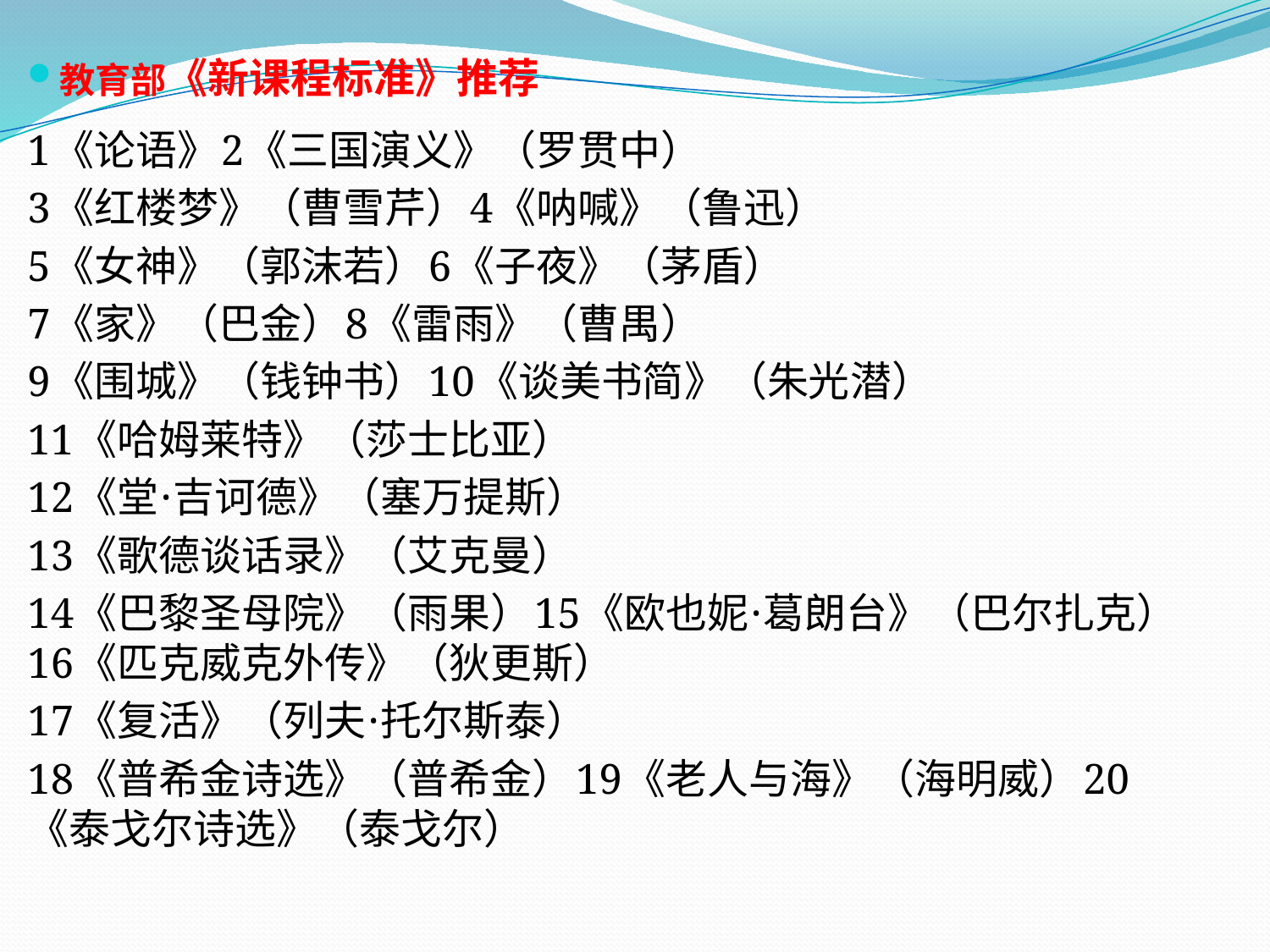

教育部《新课程标准》推荐

1《论语》2《三国演义》（罗贯中）
3《红楼梦》（曹雪芹）4《呐喊》（鲁迅）
5《女神》（郭沫若）6《子夜》（茅盾）
7《家》（巴金）8《雷雨》（曹禺）
9《围城》（钱钟书）10《谈美书简》（朱光潜）
11《哈姆莱特》（莎士比亚）
12《堂·吉诃德》（塞万提斯）
13《歌德谈话录》（艾克曼）
14《巴黎圣母院》（雨果）15《欧也妮·葛朗台》（巴尔扎克）16《匹克威克外传》（狄更斯）
17《复活》（列夫·托尔斯泰）
18《普希金诗选》（普希金）19《老人与海》（海明威）20《泰戈尔诗选》（泰戈尔）